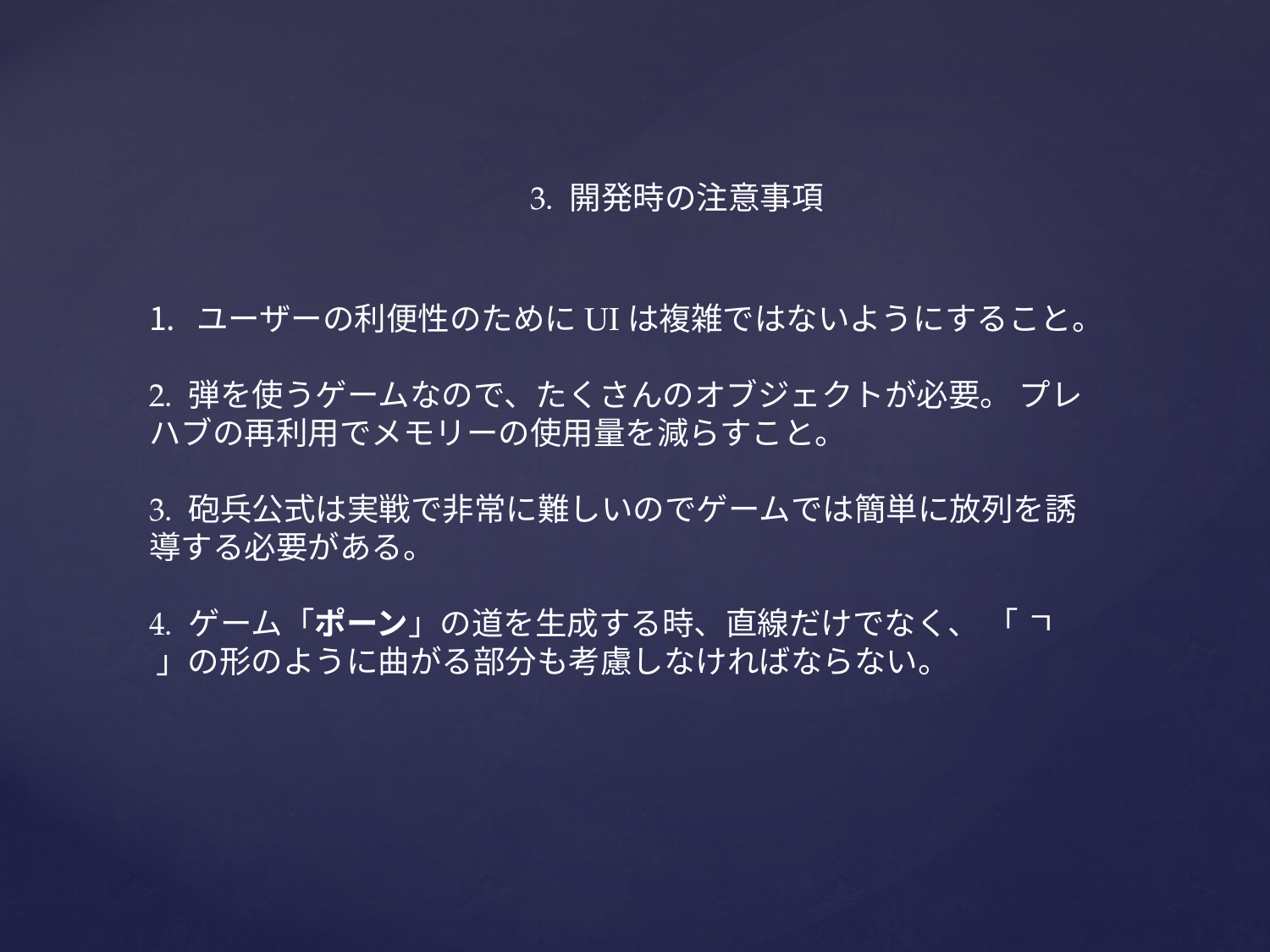

3. 開発時の注意事項
ユーザーの利便性のためにUIは複雑ではないようにすること。

2. 弾を使うゲームなので、たくさんのオブジェクトが必要。 プレハブの再利用でメモリーの使用量を減らすこと。

3. 砲兵公式は実戦で非常に難しいのでゲームでは簡単に放列を誘導する必要がある。

4. ゲーム「ポーン」の道を生成する時、直線だけでなく、 「 ㄱ 」の形のように曲がる部分も考慮しなければならない。